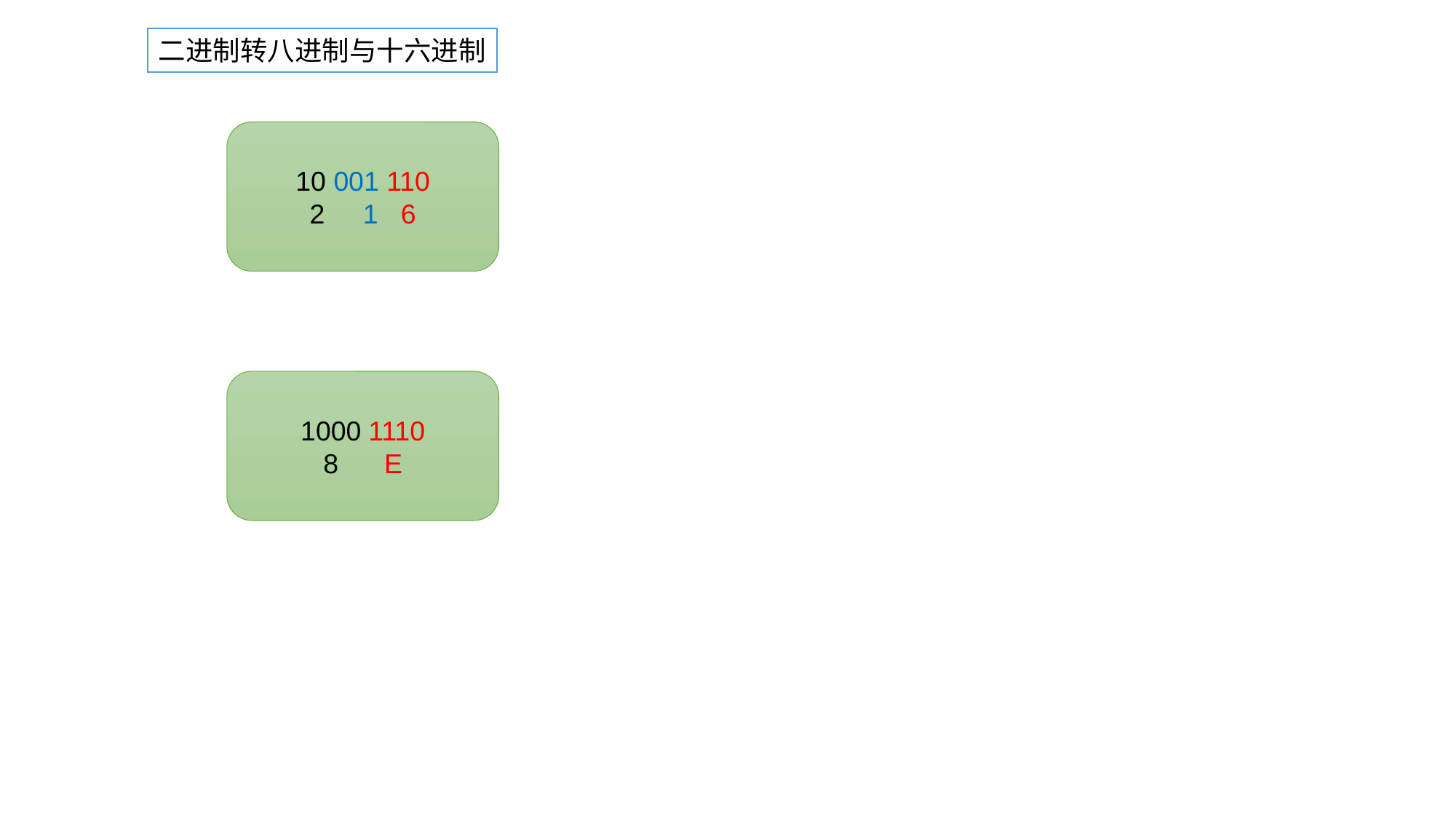

二进制转八进制与十六进制
10 001 110
2     1   6
 1110
8      E